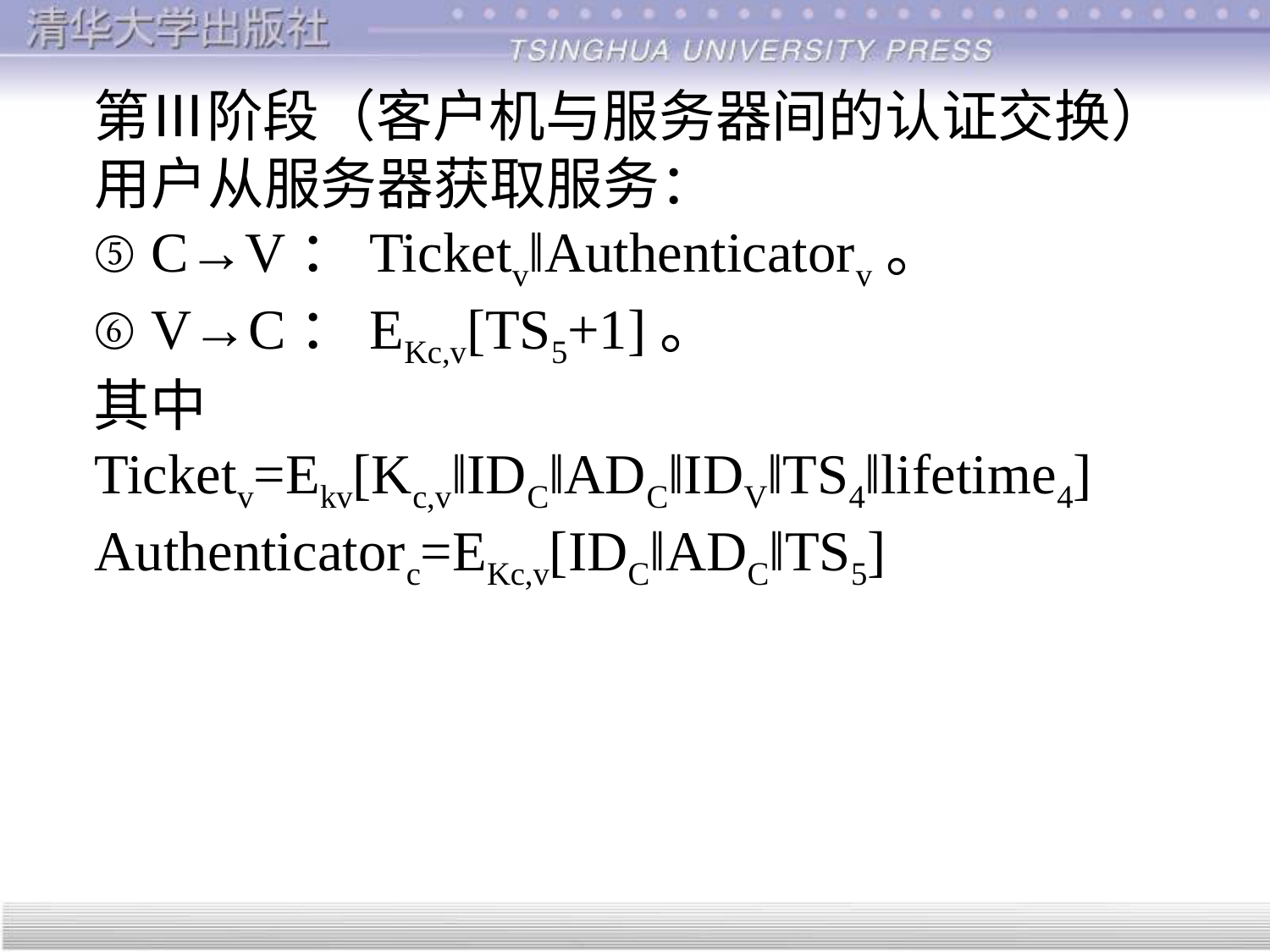

第Ⅲ阶段（客户机与服务器间的认证交换）用户从服务器获取服务：
⑤ C→V：Ticketv‖Authenticatorv。
⑥ V→C：EKc,v[TS5+1]。
其中
	Ticketv=Ekv[Kc,v‖IDC‖ADC‖IDV‖TS4‖lifetime4]
	Authenticatorc=EKc,v[IDC‖ADC‖TS5]